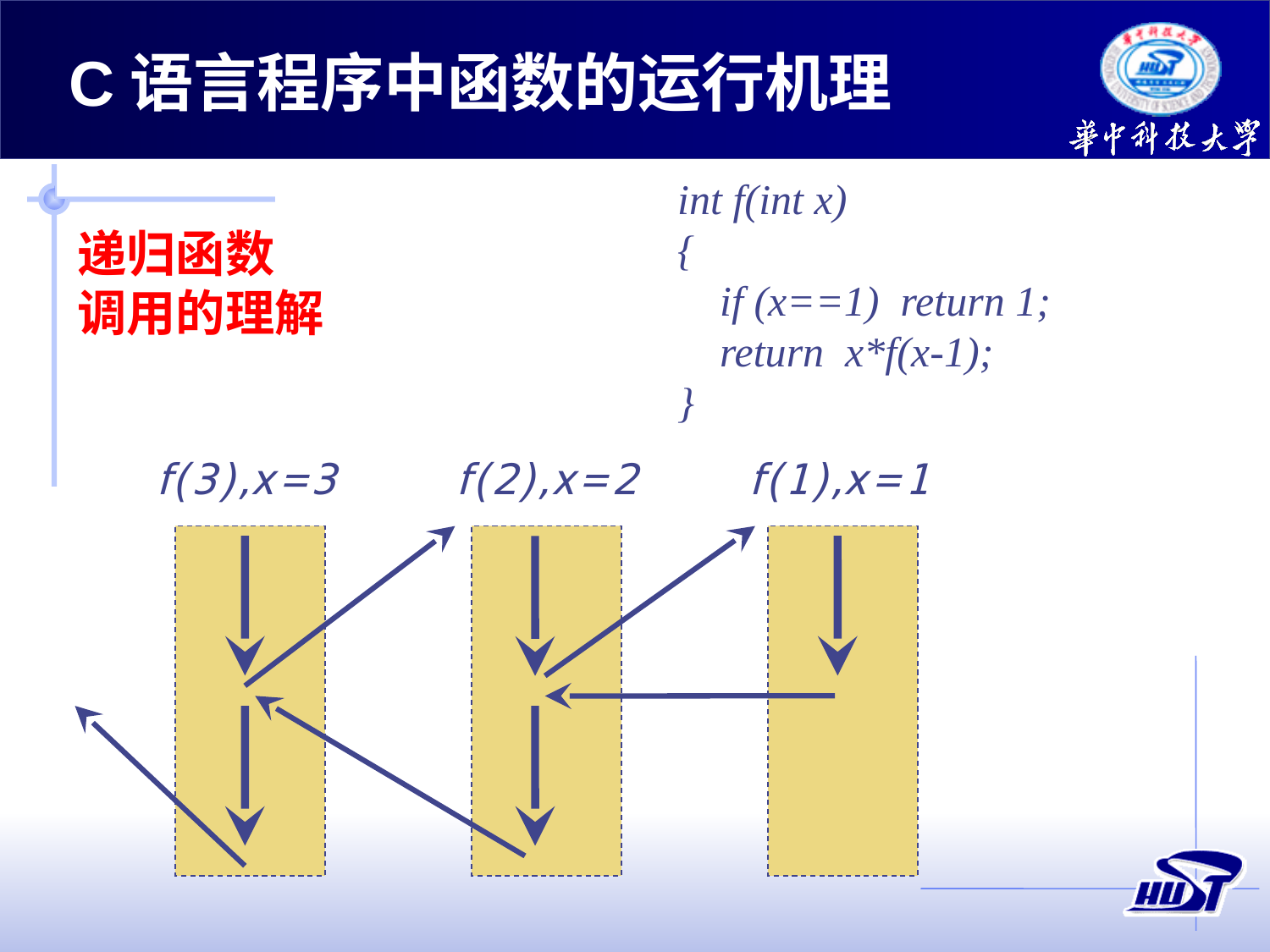

C语言程序中函数的运行机理
int f(int x)
{
    if (x==1)  return 1;
    return  x*f(x-1);
}
递归函数
调用的理解
f(3),x=3
f(1),x=1
f(2),x=2